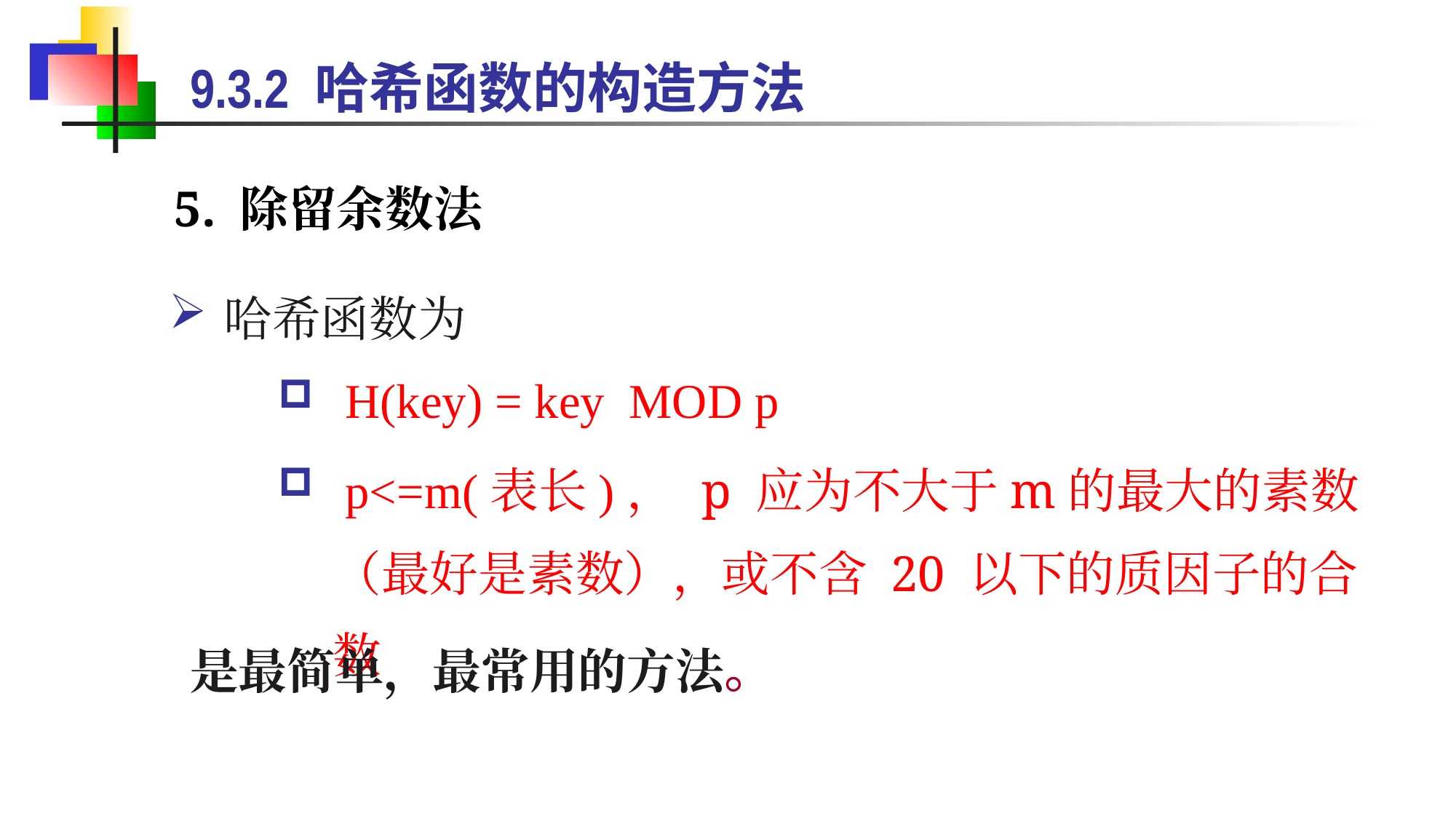

9.3.2 哈希函数的构造方法
5. 除留余数法
哈希函数为
 H(key) = key  MOD p
 p<=m(表长)， p 应为不大于m的最大的素数（最好是素数），或不含 20 以下的质因子的合数

是最简单，最常用的方法。